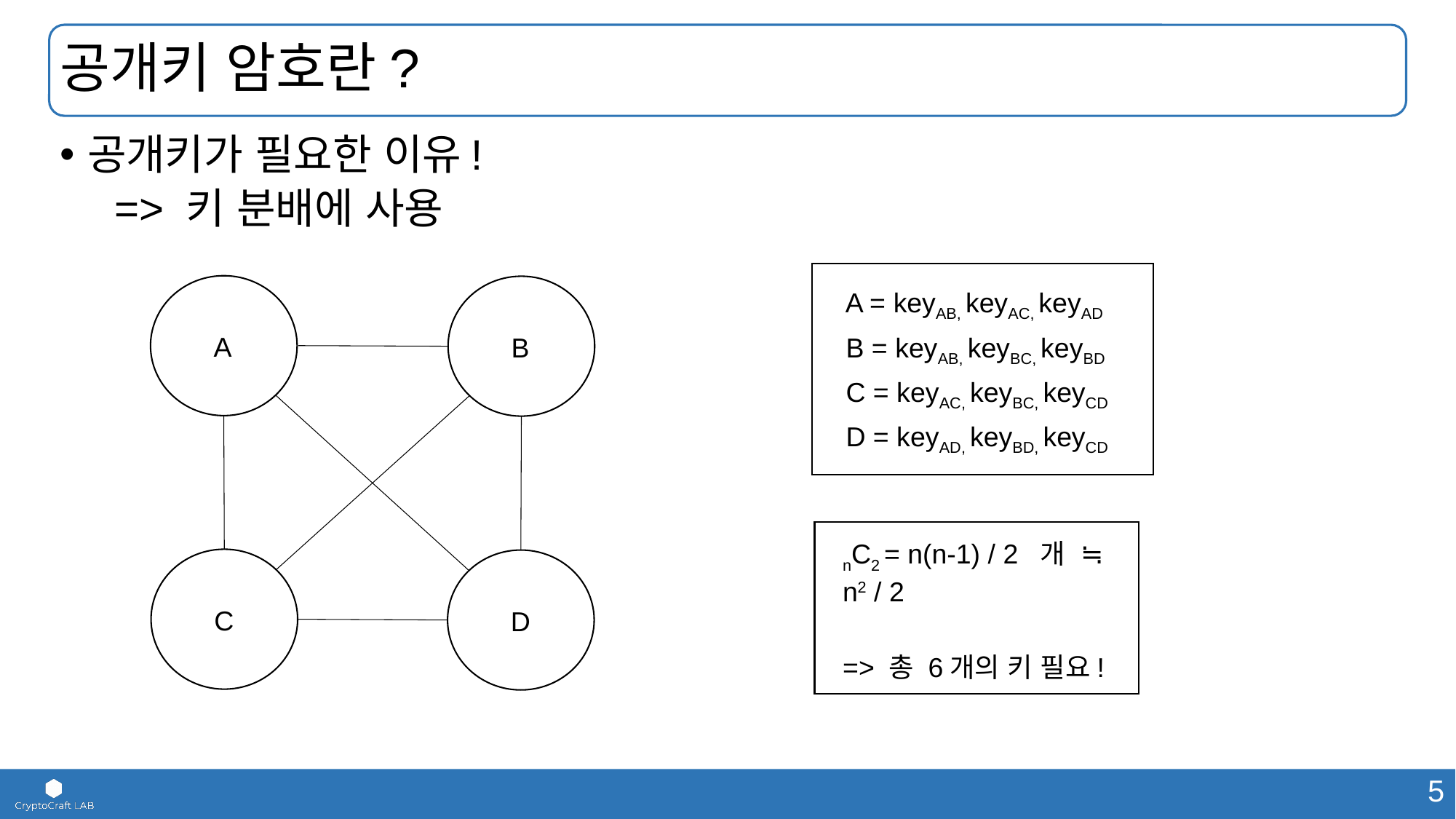

# 공개키 암호란?
공개키가 필요한 이유!
=> 키 분배에 사용

A = keyAB, keyAC, keyAD
A
B
B = keyAB, keyBC, keyBD
C = keyAC, keyBC, keyCD
D = keyAD, keyBD, keyCD

nC2 = n(n-1) / 2  개  ≒ n2 / 2

C
D
=> 총 6개의 키 필요!